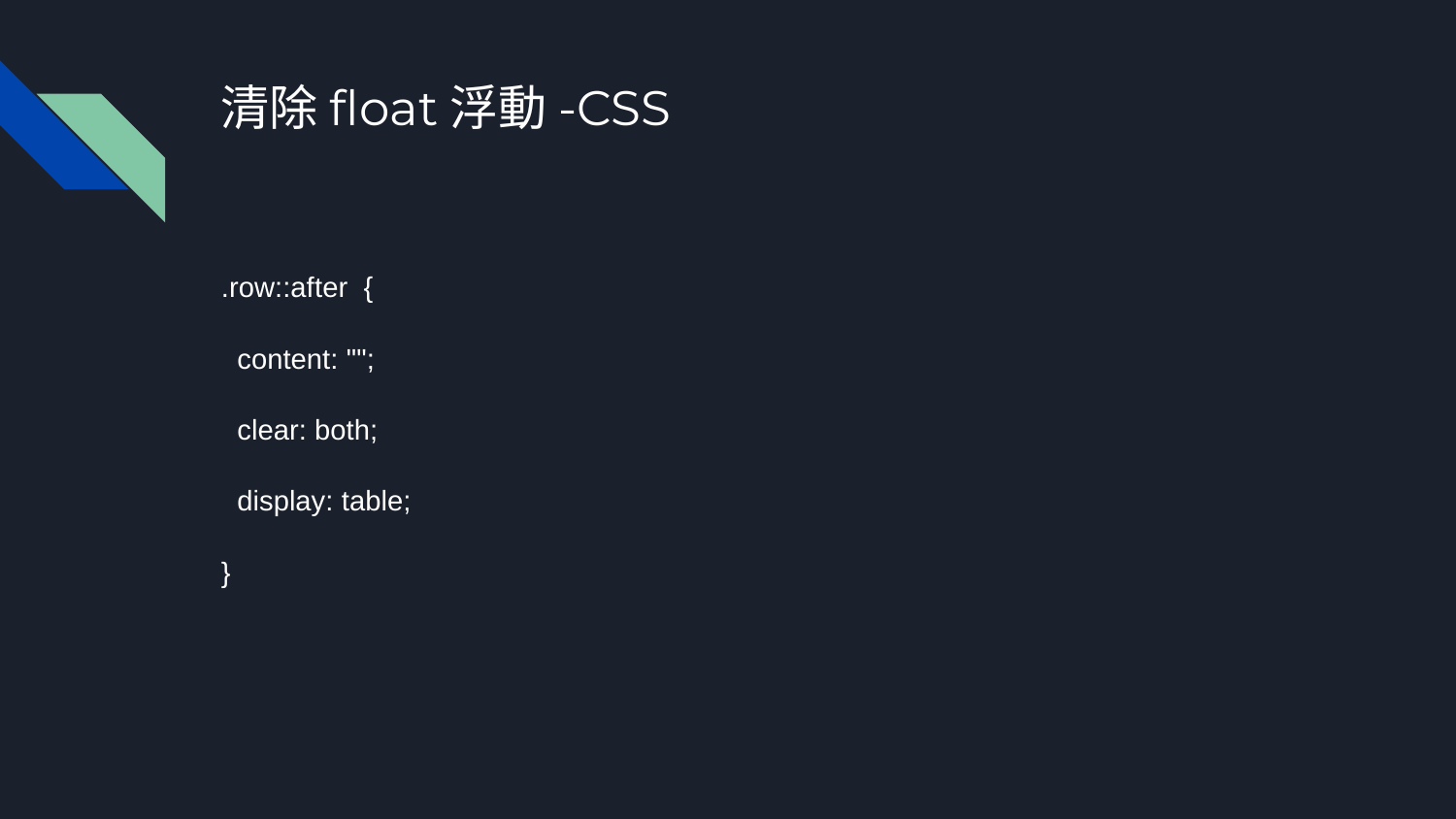

# 清除float浮動-CSS
.row::after  {
  content: "";
  clear: both;
  display: table;
}